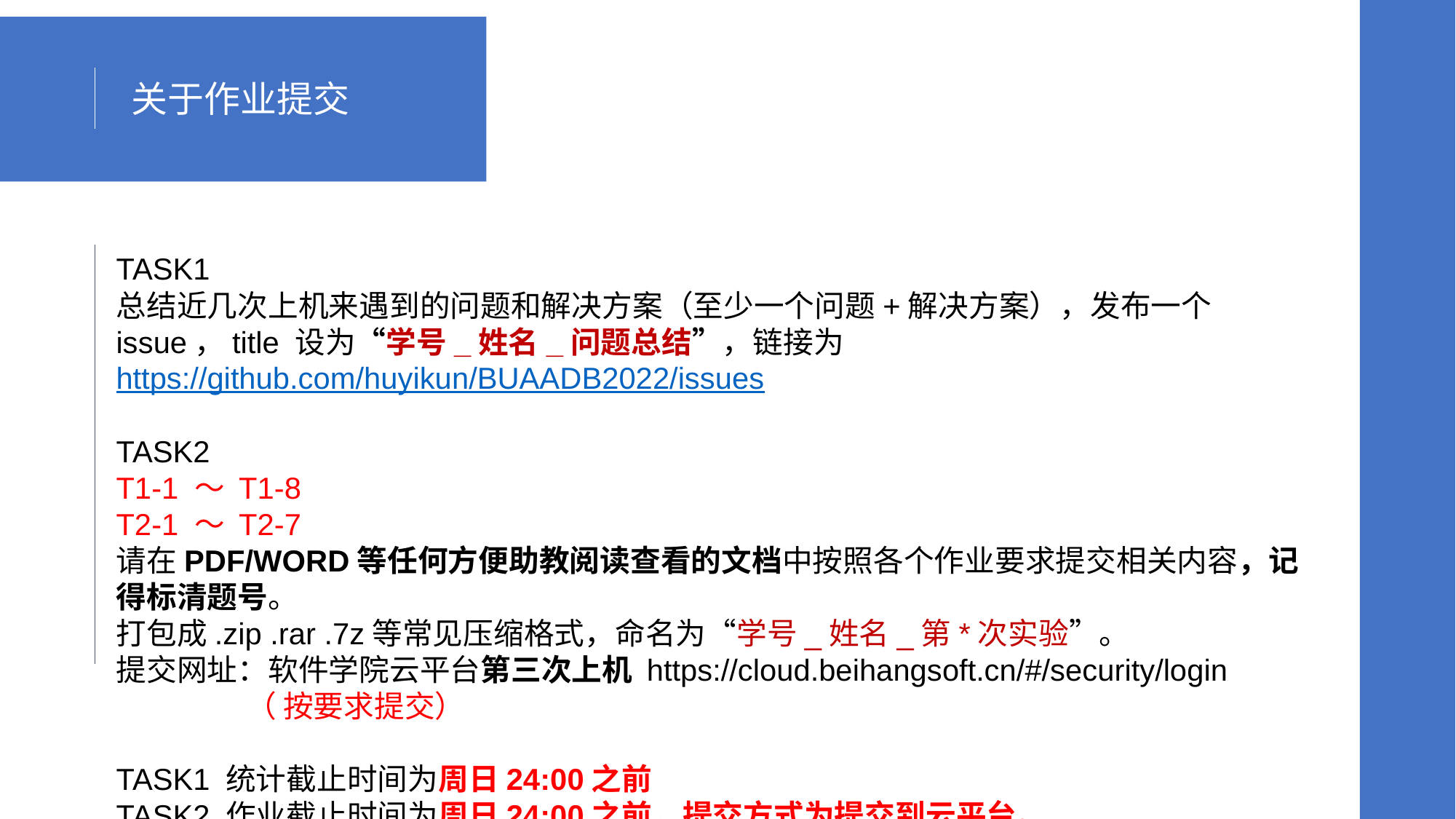

关于作业提交
TASK1
总结近几次上机来遇到的问题和解决方案（至少一个问题+解决方案），发布一个issue，title 设为“学号_姓名_问题总结”，链接为https://github.com/huyikun/BUAADB2022/issues

TASK2
T1-1 ～ T1-8
T2-1 ～ T2-7
请在PDF/WORD等任何方便助教阅读查看的文档中按照各个作业要求提交相关内容，记得标清题号。
打包成.zip .rar .7z等常见压缩格式，命名为“学号_姓名_第*次实验”。
提交网址：软件学院云平台第三次上机 https://cloud.beihangsoft.cn/#/security/login
	  （ 按要求提交）

TASK1 统计截止时间为周日24:00之前
TASK2 作业截止时间为周日24:00之前，提交方式为提交到云平台。